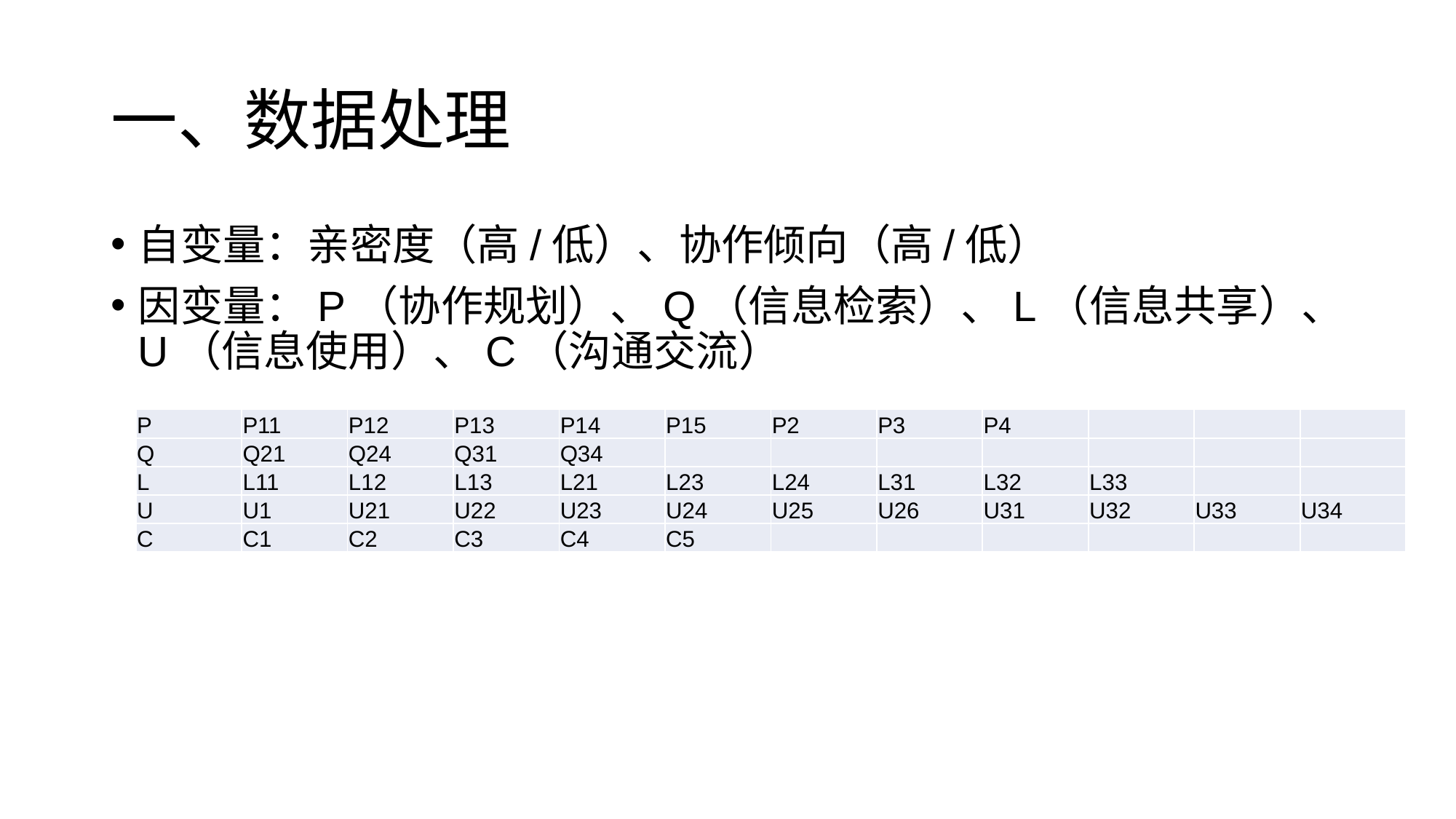

# 一、数据处理
自变量：亲密度（高/低）、协作倾向（高/低）
因变量：P（协作规划）、Q（信息检索）、L（信息共享）、U（信息使用）、C（沟通交流）
| P | P11 | P12 | P13 | P14 | P15 | P2 | P3 | P4 |  |  |  |
| --- | --- | --- | --- | --- | --- | --- | --- | --- | --- | --- | --- |
| Q | Q21 | Q24 | Q31 | Q34 |  |  |  |  |  |  |  |
| L | L11 | L12 | L13 | L21 | L23 | L24 | L31 | L32 | L33 |  |  |
| U | U1 | U21 | U22 | U23 | U24 | U25 | U26 | U31 | U32 | U33 | U34 |
| C | C1 | C2 | C3 | C4 | C5 |  |  |  |  |  |  |